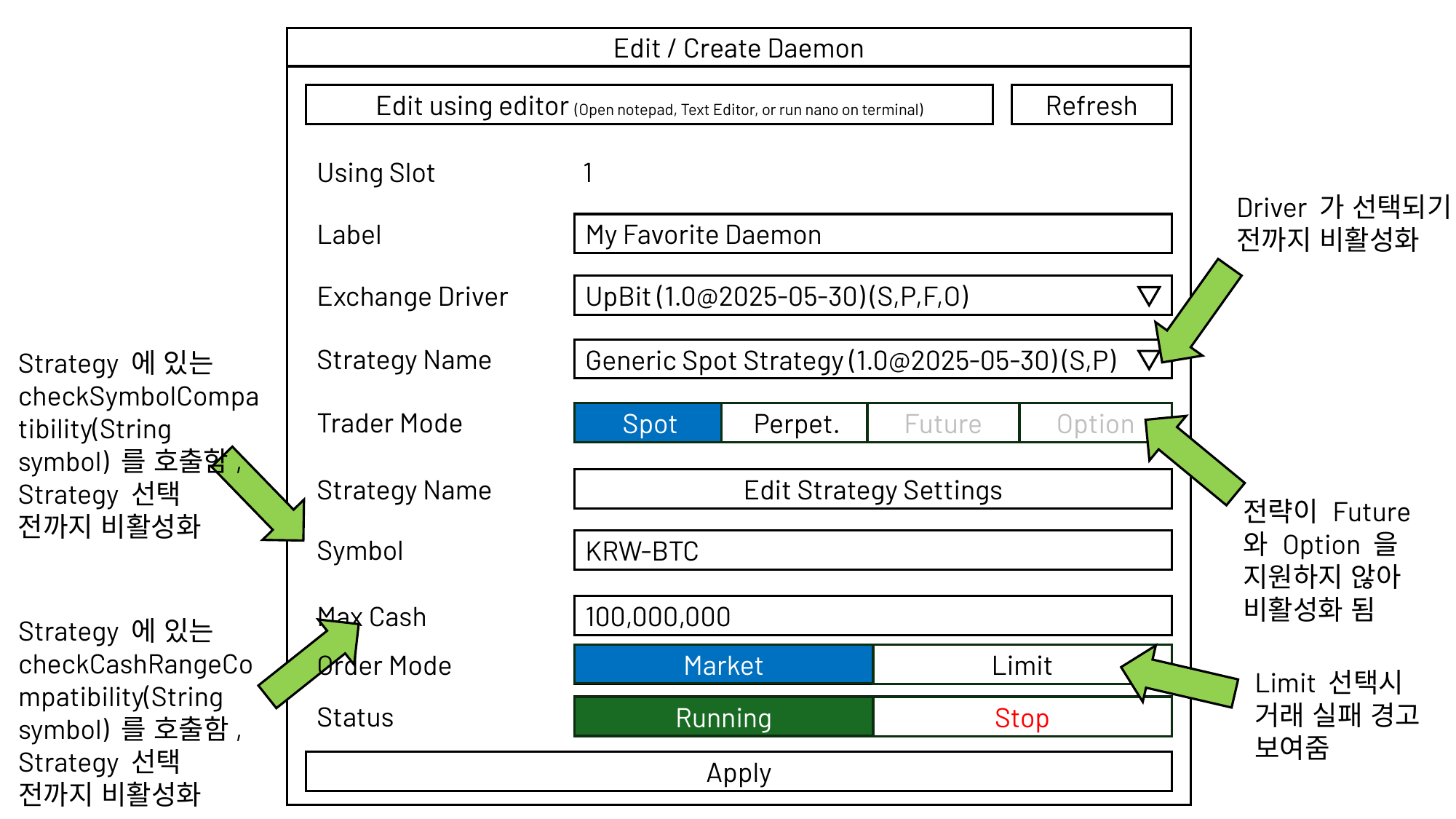

Edit / Create Daemon

Edit using editor (Open notepad, Text Editor, or run nano on terminal)
Refresh
Using Slot
1
Driver 가 선택되기 전까지 비활성화
Label
My Favorite Daemon
Exchange Driver
UpBit (1.0@2025-05-30) (S,P,F,O)

Strategy Name
Generic Spot Strategy (1.0@2025-05-30) (S,P)

Strategy 에 있는 checkSymbolCompatibility(String symbol) 를 호출함, Strategy 선택 전까지 비활성화
Trader Mode

Spot
Perpet.
Future
Option

Strategy Name
Edit Strategy Settings

전략이 Future 와 Option 을 지원하지 않아 비활성화 됨
Symbol
KRW-BTC
Max Cash
100,000,000
Strategy 에 있는 checkCashRangeCompatibility(String symbol) 를 호출함, Strategy 선택 전까지 비활성화

Order Mode

Market
Limit

Limit 선택시 거래 실패 경고 보여줌
Status

Running
Stop
Apply